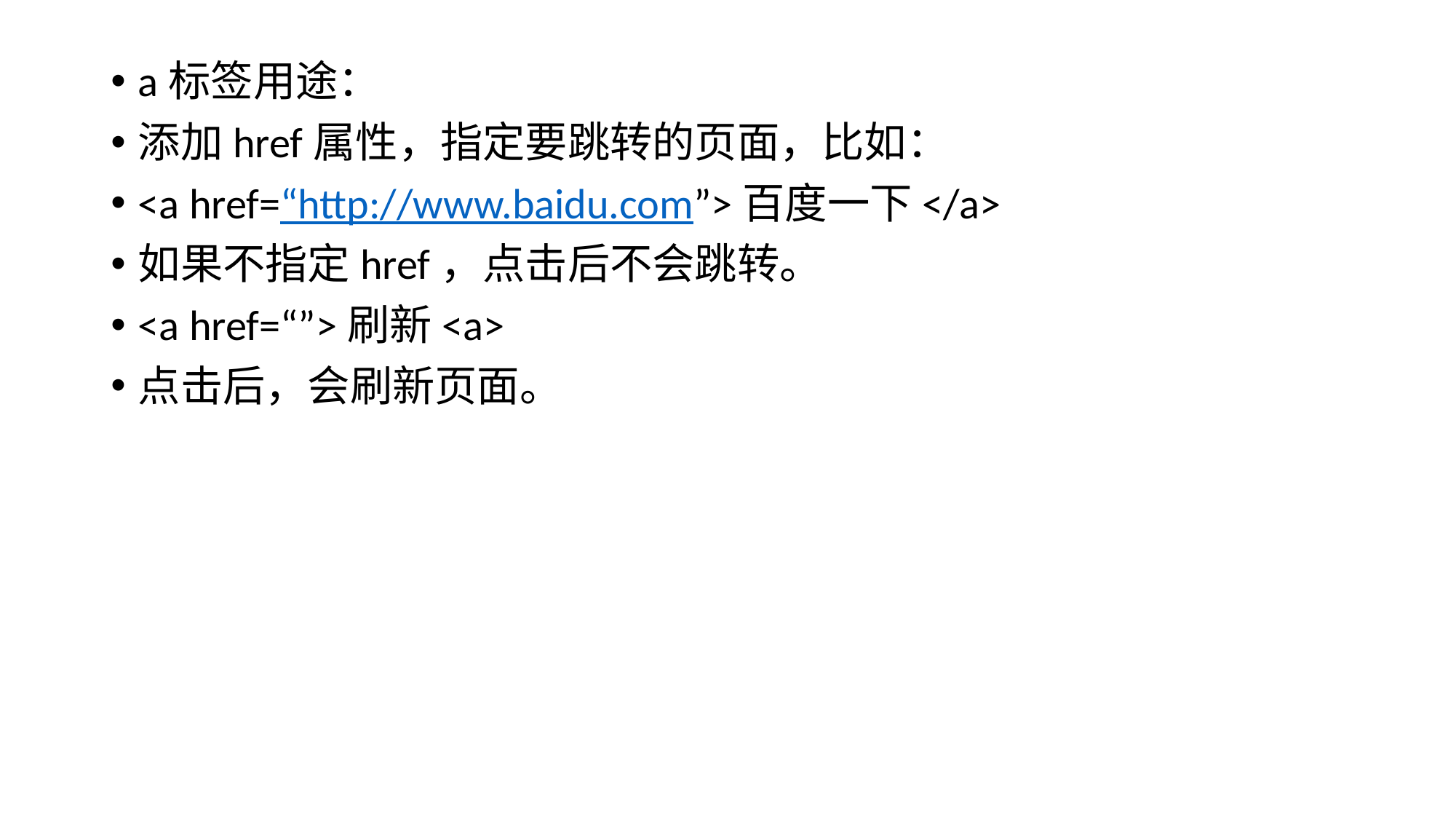

a标签用途：
添加href属性，指定要跳转的页面，比如：
<a href=“http://www.baidu.com”>百度一下</a>
如果不指定href，点击后不会跳转。
<a href=“”>刷新<a>
点击后，会刷新页面。